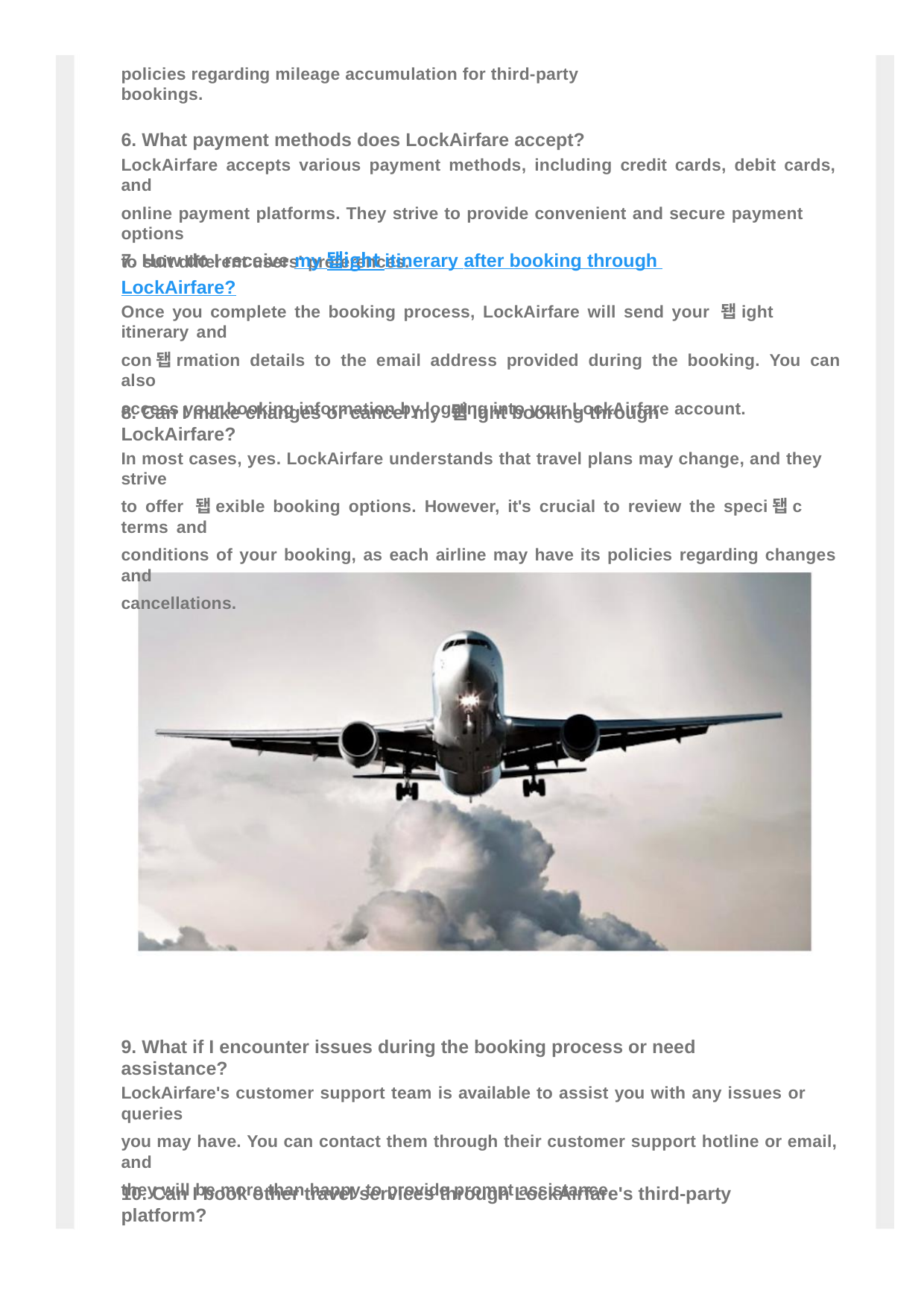

policies regarding mileage accumulation for third-party bookings.
6. What payment methods does LockAirfare accept?
LockAirfare accepts various payment methods, including credit cards, debit cards, and
online payment platforms. They strive to provide convenient and secure payment options
to suit different users' preferences.
7. How do I receive my 됍ight itinerary after booking through LockAirfare?
Once you complete the booking process, LockAirfare will send your 됍ight itinerary and
con됍rmation details to the email address provided during the booking. You can also
access your booking information by logging into your LockAirfare account.
8. Can I make changes or cancel my 됍ight booking through LockAirfare?
In most cases, yes. LockAirfare understands that travel plans may change, and they strive
to offer 됍exible booking options. However, it's crucial to review the speci됍c terms and
conditions of your booking, as each airline may have its policies regarding changes and
cancellations.
9. What if I encounter issues during the booking process or need assistance?
LockAirfare's customer support team is available to assist you with any issues or queries
you may have. You can contact them through their customer support hotline or email, and
they will be more than happy to provide prompt assistance.
10. Can I book other travel services through LockAirfare's third-party platform?